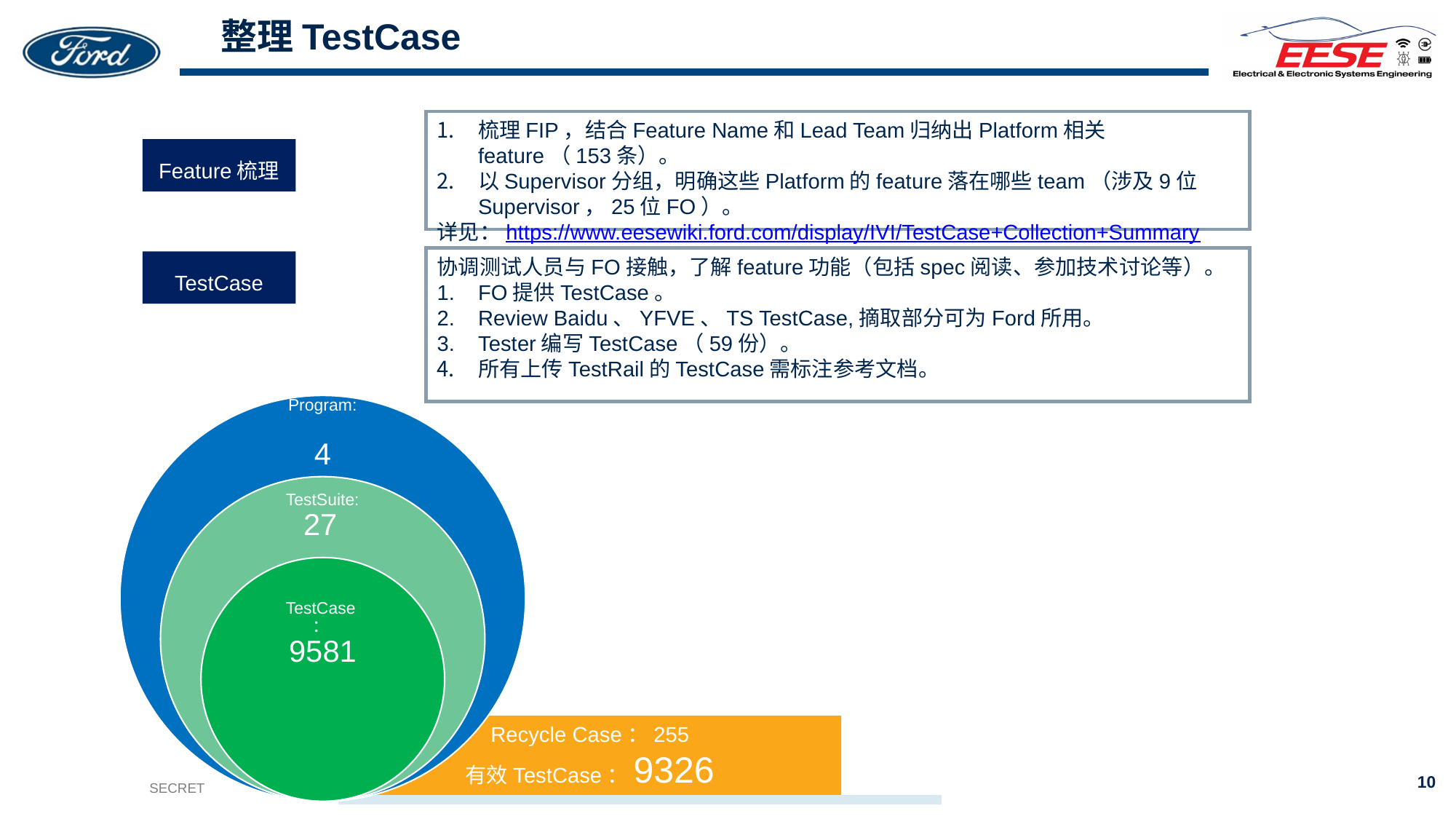

# 整理TestCase
梳理FIP，结合Feature Name和Lead Team归纳出Platform相关feature（153条）。
以Supervisor分组，明确这些Platform的feature落在哪些team（涉及9位Supervisor，25位FO）。
详见：https://www.eesewiki.ford.com/display/IVI/TestCase+Collection+Summary

Feature梳理
协调测试人员与FO接触，了解feature功能（包括spec阅读、参加技术讨论等）。
FO提供TestCase。
Review Baidu、YFVE、TS TestCase,摘取部分可为Ford所用。
Tester编写TestCase（59份）。
所有上传TestRail的TestCase需标注参考文档。
TestCase
Program:
4
TestSuite: 27

TestCase：9581
Recycle Case：255
有效TestCase：9326